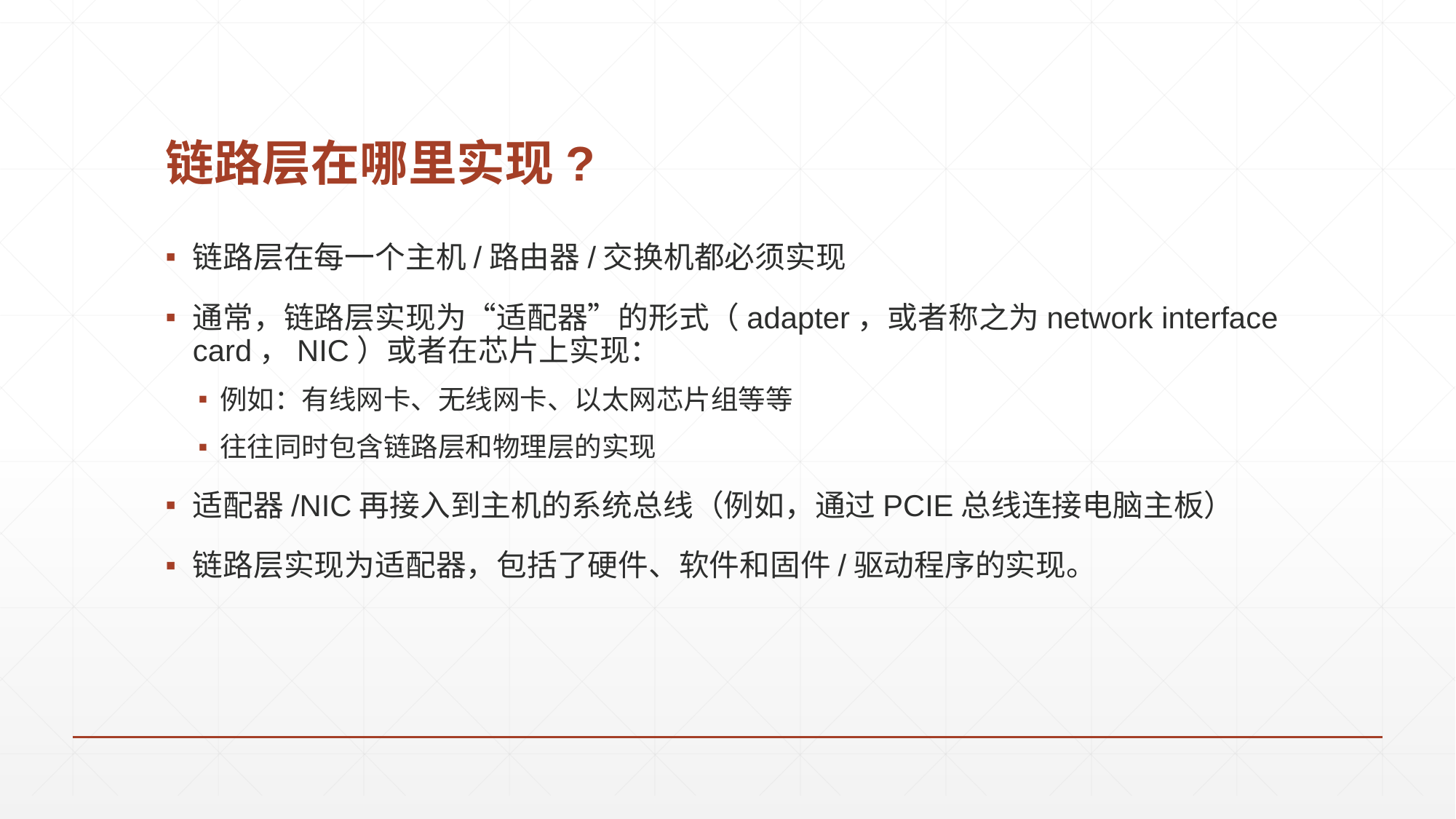

# 链路层在哪里实现?
链路层在每一个主机/路由器/交换机都必须实现
通常，链路层实现为“适配器”的形式（adapter，或者称之为network interface card，NIC）或者在芯片上实现：
例如：有线网卡、无线网卡、以太网芯片组等等
往往同时包含链路层和物理层的实现
适配器/NIC再接入到主机的系统总线（例如，通过PCIE总线连接电脑主板）
链路层实现为适配器，包括了硬件、软件和固件/驱动程序的实现。